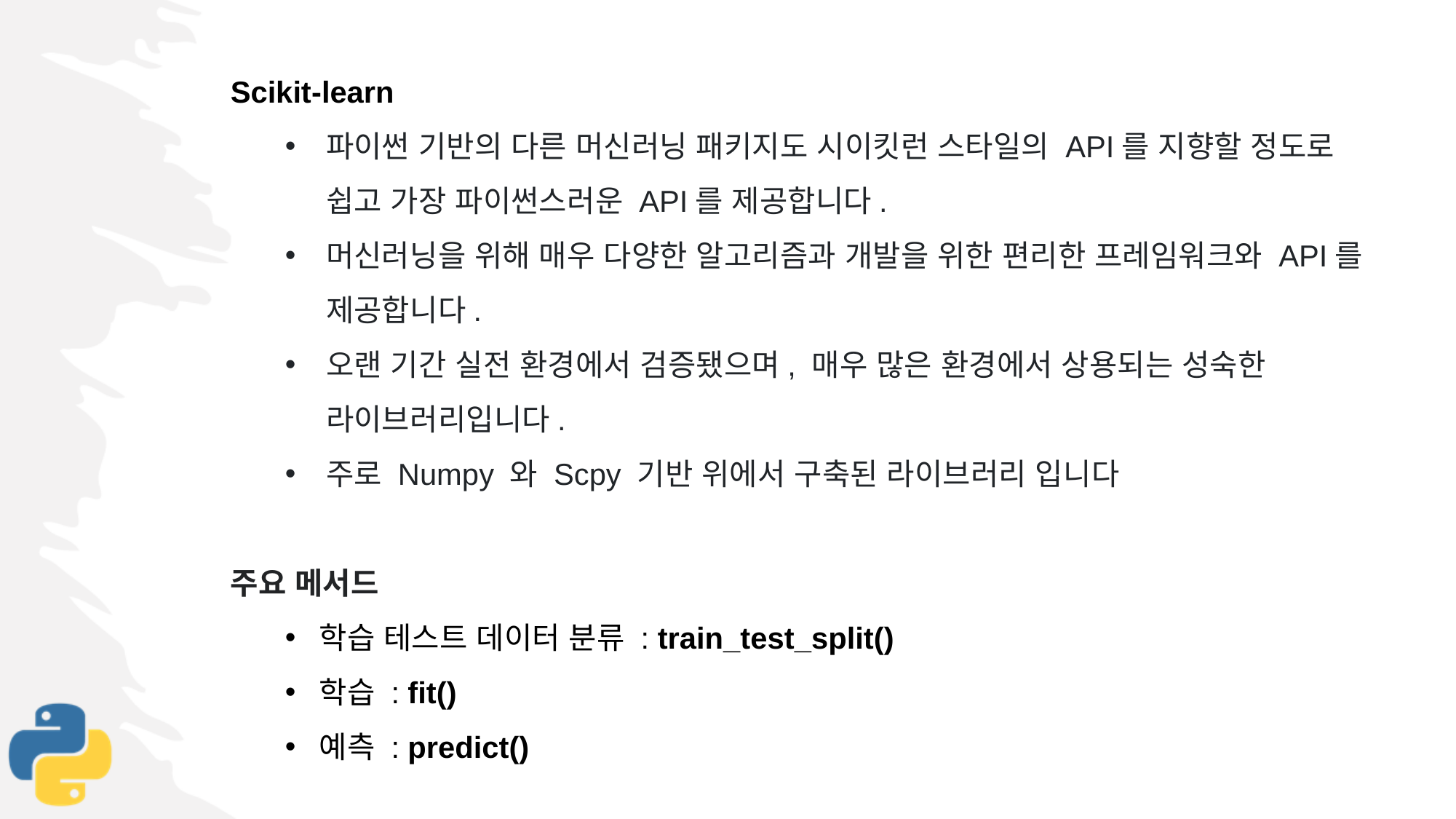

Scikit-learn
파이썬 기반의 다른 머신러닝 패키지도 시이킷런 스타일의 API를 지향할 정도로 쉽고 가장 파이썬스러운 API를 제공합니다.
머신러닝을 위해 매우 다양한 알고리즘과 개발을 위한 편리한 프레임워크와 API를 제공합니다.
오랜 기간 실전 환경에서 검증됐으며, 매우 많은 환경에서 상용되는 성숙한 라이브러리입니다.
주로 Numpy 와 Scpy 기반 위에서 구축된 라이브러리 입니다

주요 메서드
학습 테스트 데이터 분류 : train_test_split()
학습 : fit()
예측 : predict()